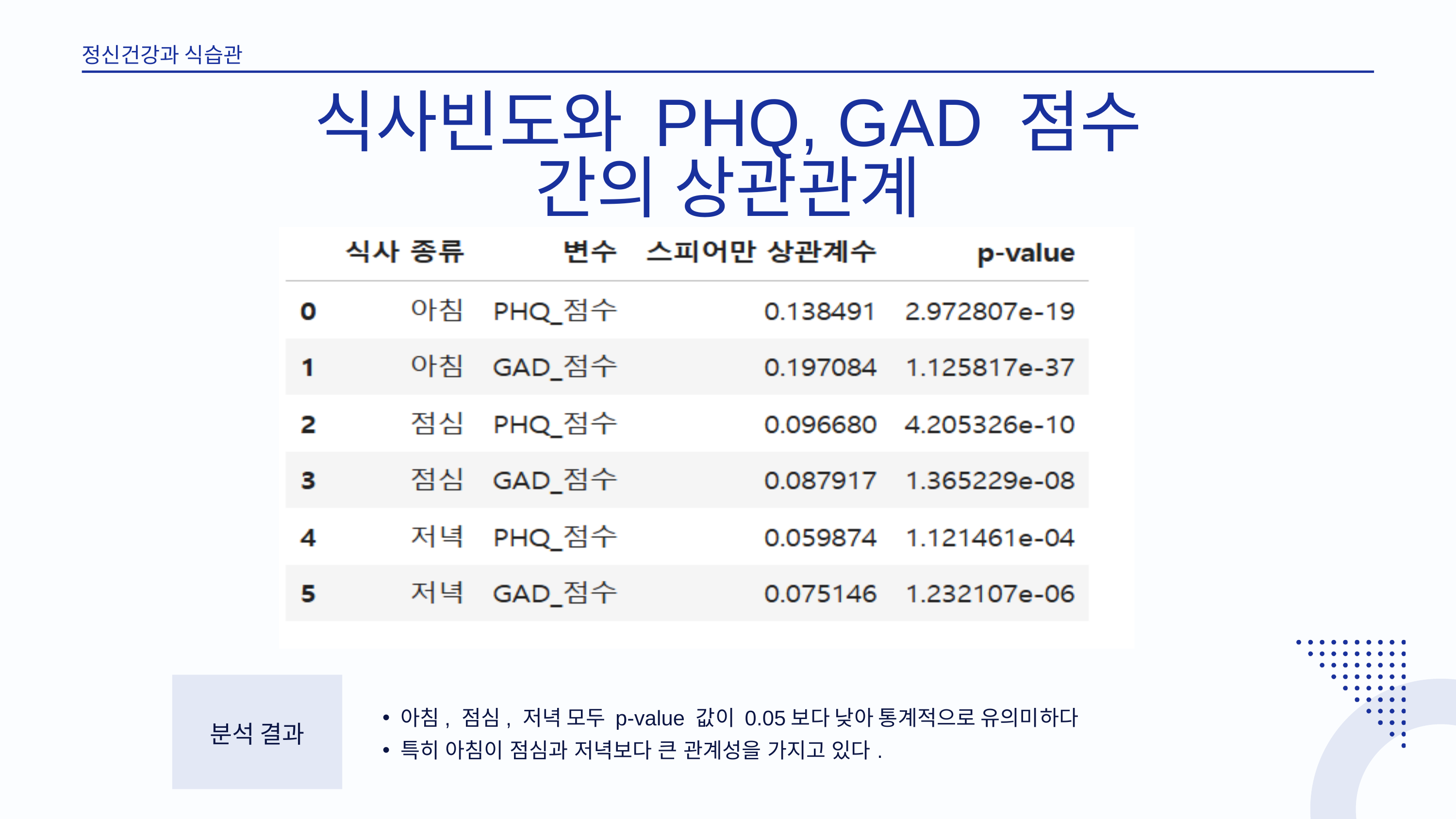

정신건강과 식습관

식사빈도와 PHQ, GAD 점수 간의 상관관계

아침, 점심, 저녁 모두 p-value 값이 0.05보다 낮아 통계적으로 유의미하다
특히 아침이 점심과 저녁보다 큰 관계성을 가지고 있다.

분석 결과